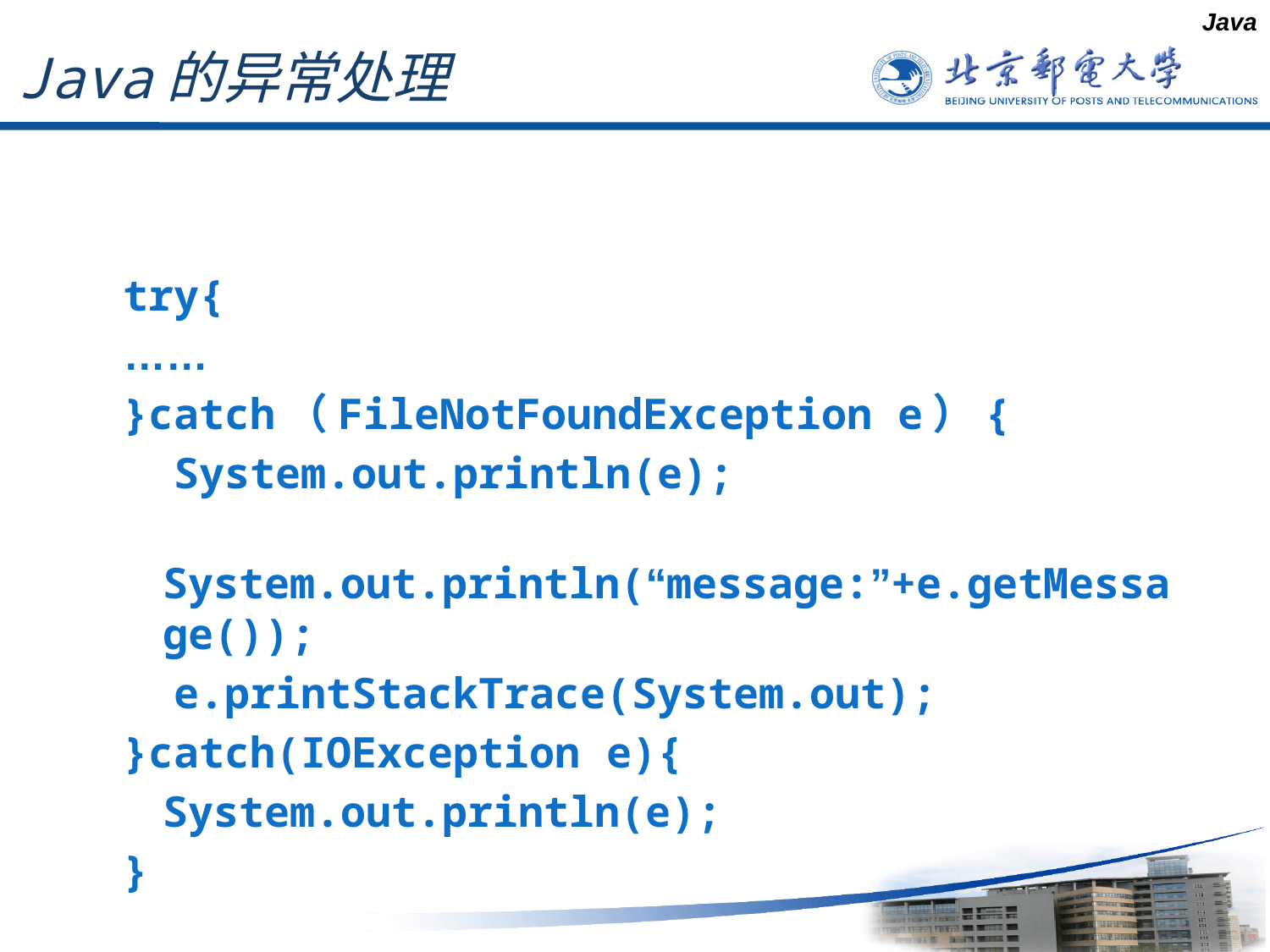

Java
# Java的异常处理

try{
……
}catch（FileNotFoundException e）{
  System.out.println(e);
  System.out.println(“message:”+e.getMessage());
  e.printStackTrace(System.out);
}catch(IOException e){
	System.out.println(e);
}